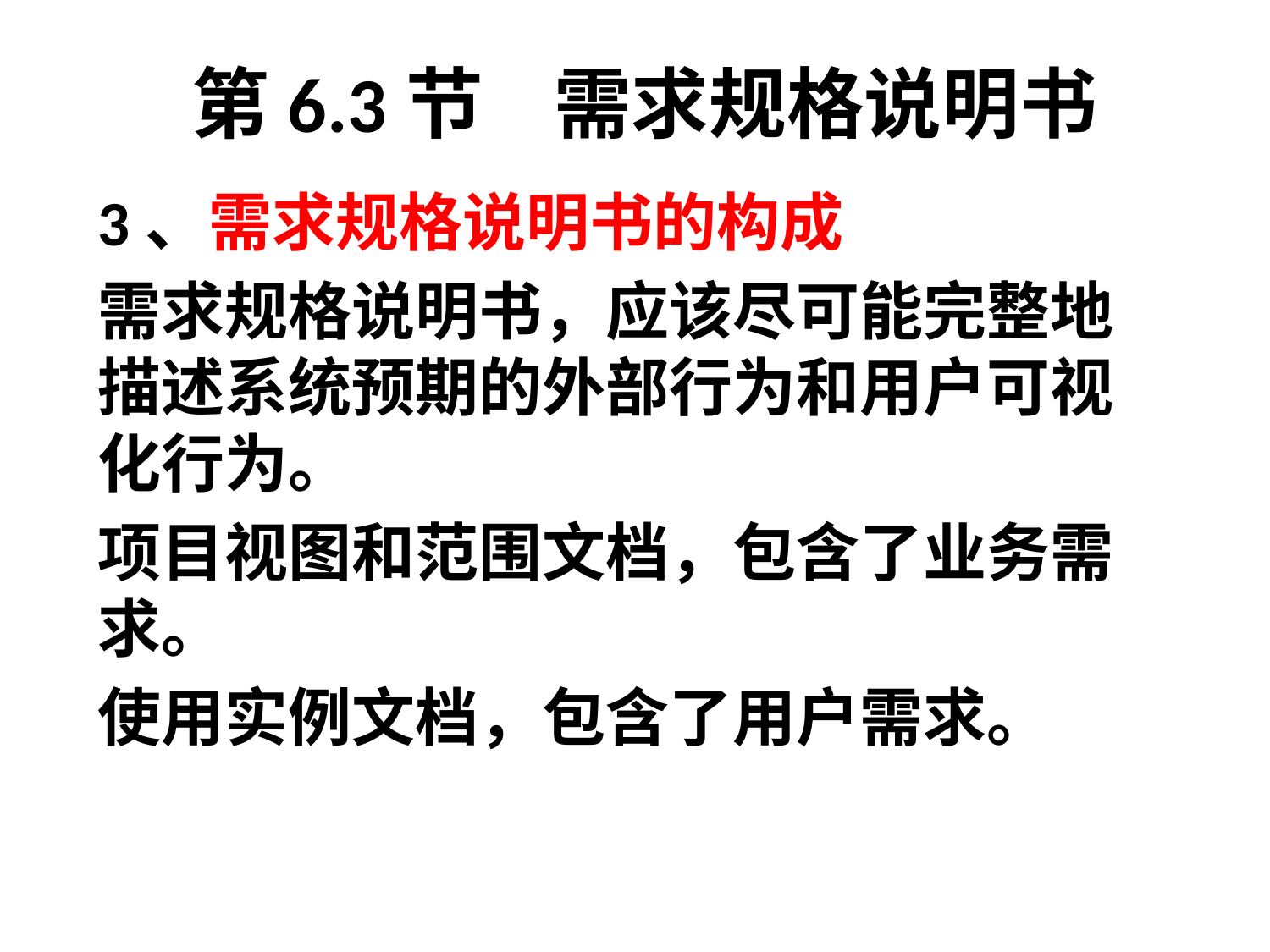

# 第6.3节    需求规格说明书
3、需求规格说明书的构成
需求规格说明书，应该尽可能完整地描述系统预期的外部行为和用户可视化行为。
项目视图和范围文档，包含了业务需求。
使用实例文档，包含了用户需求。